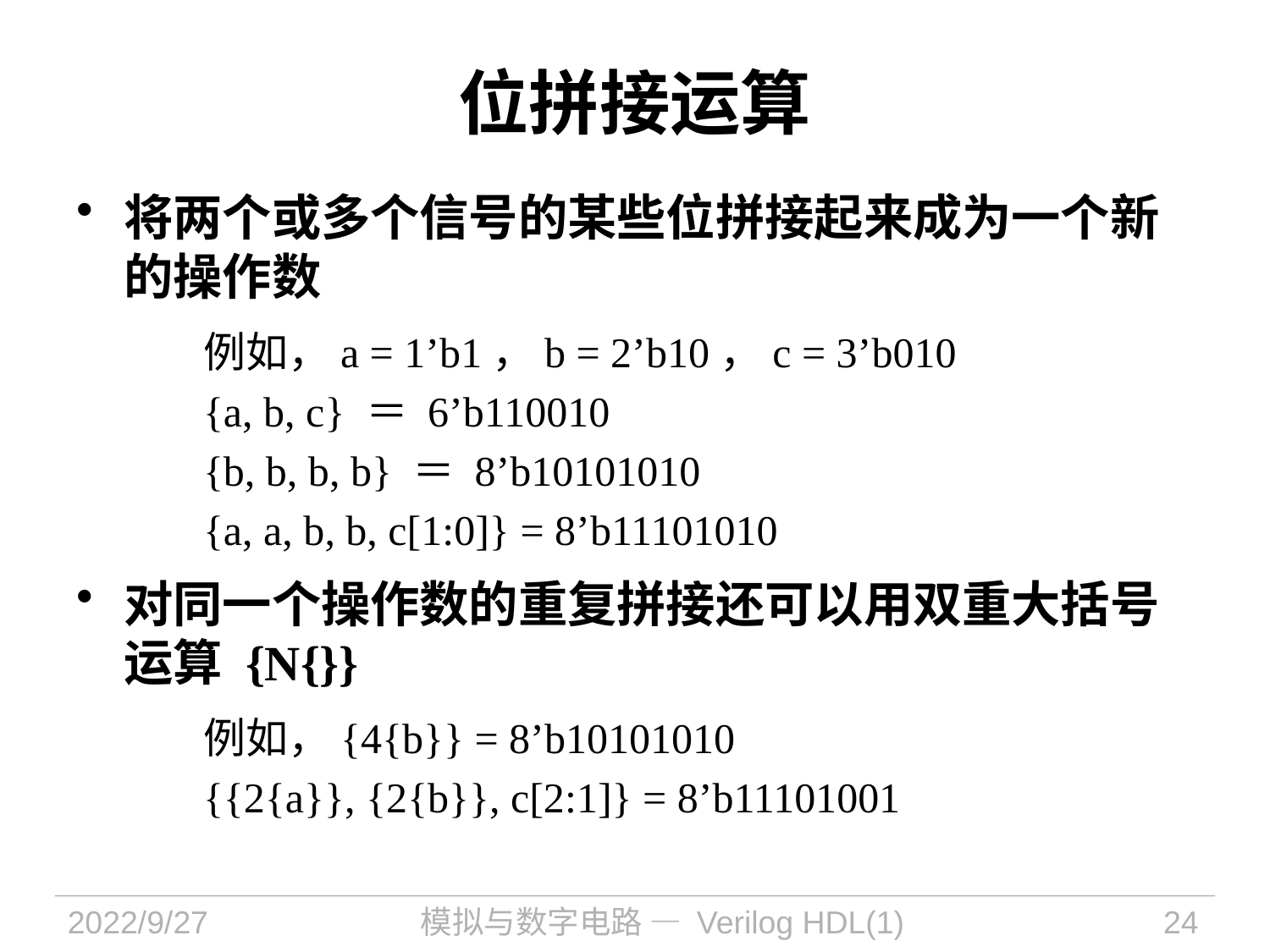

# 位拼接运算
将两个或多个信号的某些位拼接起来成为一个新的操作数
	例如，a = 1’b1，b = 2’b10，c = 3’b010
	{a, b, c} ＝ 6’b110010
	{b, b, b, b} ＝ 8’b10101010
	{a, a, b, b, c[1:0]} = 8’b11101010
对同一个操作数的重复拼接还可以用双重大括号运算 {N{}}
	例如，{4{b}} = 8’b10101010
	{{2{a}}, {2{b}}, c[2:1]} = 8’b11101001
2022/9/27
模拟与数字电路 — Verilog HDL(1)
24